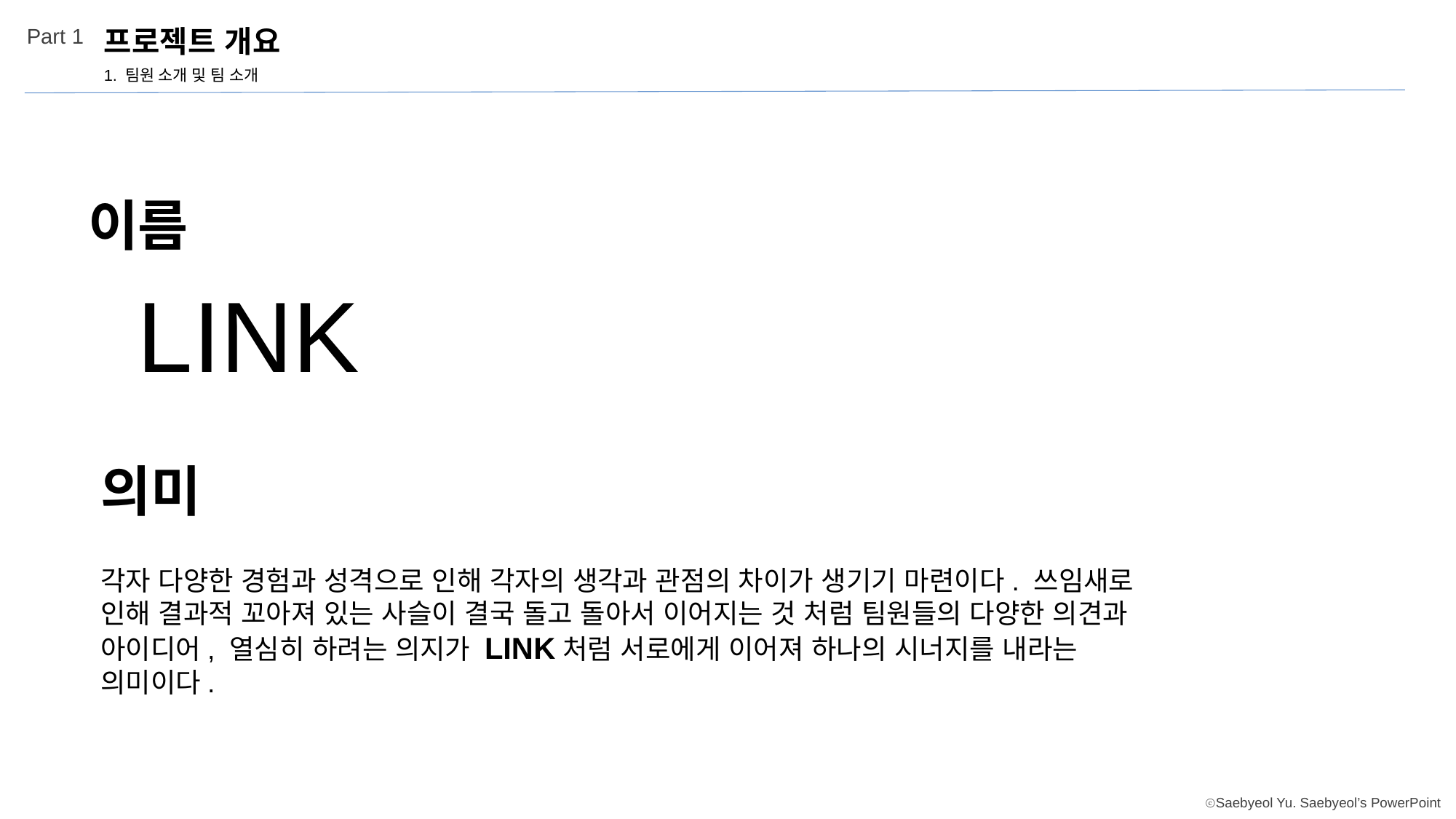

Part 1
프로젝트 개요
1. 팀원 소개 및 팀 소개
이름
LINK
의미
각자 다양한 경험과 성격으로 인해 각자의 생각과 관점의 차이가 생기기 마련이다. 쓰임새로 인해 결과적 꼬아져 있는 사슬이 결국 돌고 돌아서 이어지는 것 처럼 팀원들의 다양한 의견과 아이디어, 열심히 하려는 의지가 LINK처럼 서로에게 이어져 하나의 시너지를 내라는 의미이다.